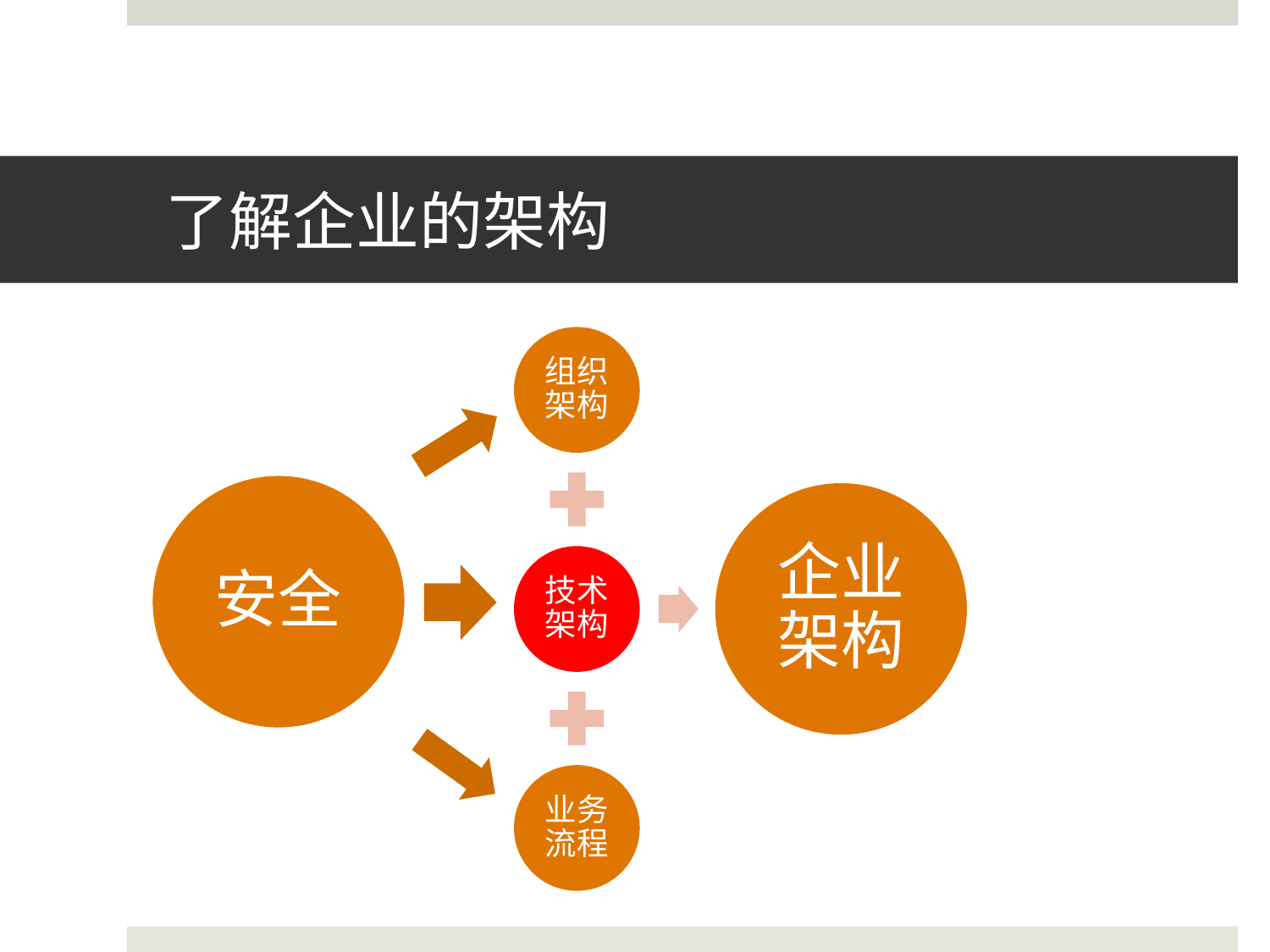

# 了解企业的架构
组织架构

技术架构

业务流程

企业架构

安全